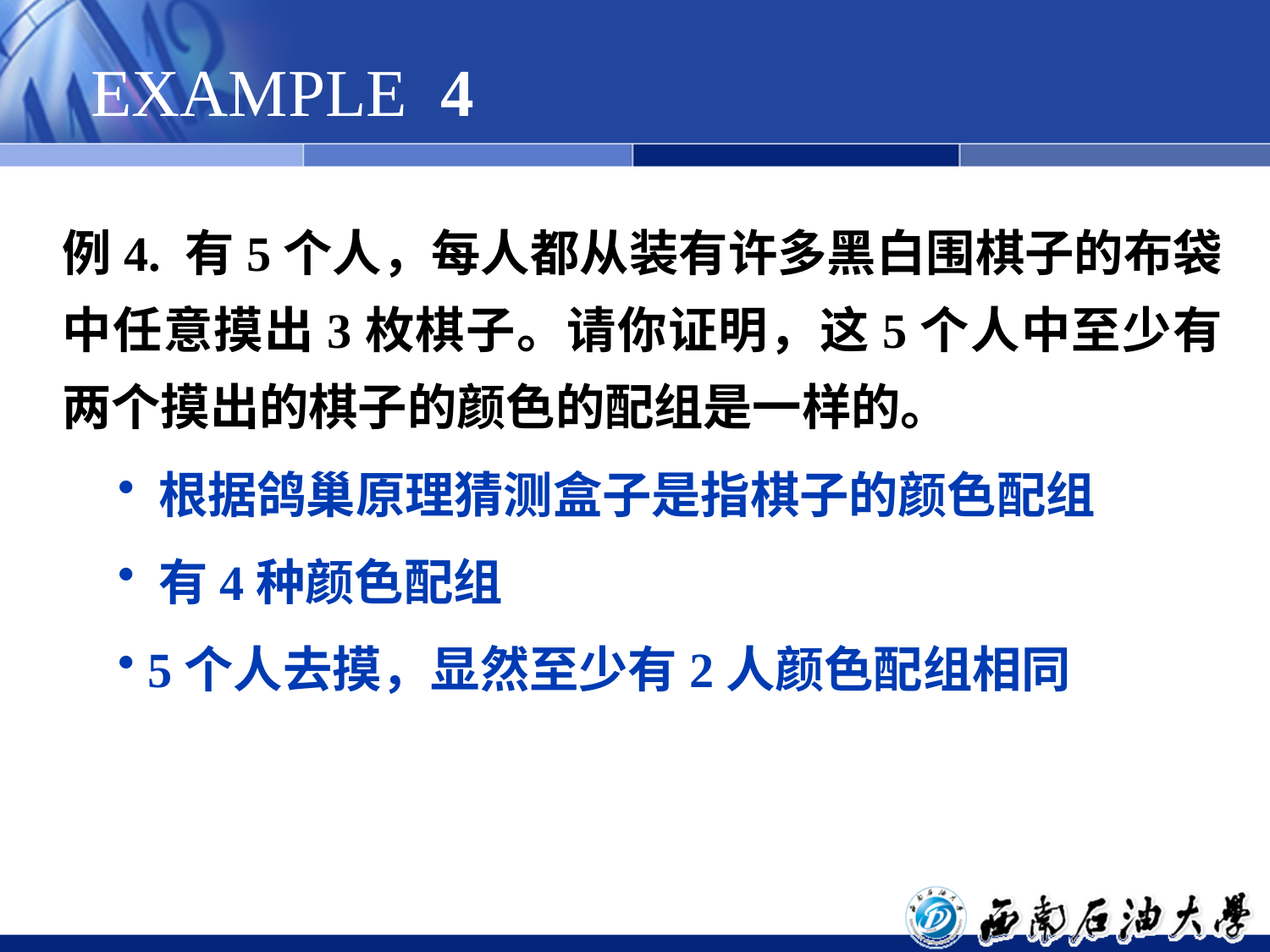

# EXAMPLE  4
例4. 有5个人，每人都从装有许多黑白围棋子的布袋中任意摸出3枚棋子。请你证明，这5个人中至少有两个摸出的棋子的颜色的配组是一样的。
 根据鸽巢原理猜测盒子是指棋子的颜色配组
 有4种颜色配组
 5个人去摸，显然至少有2人颜色配组相同